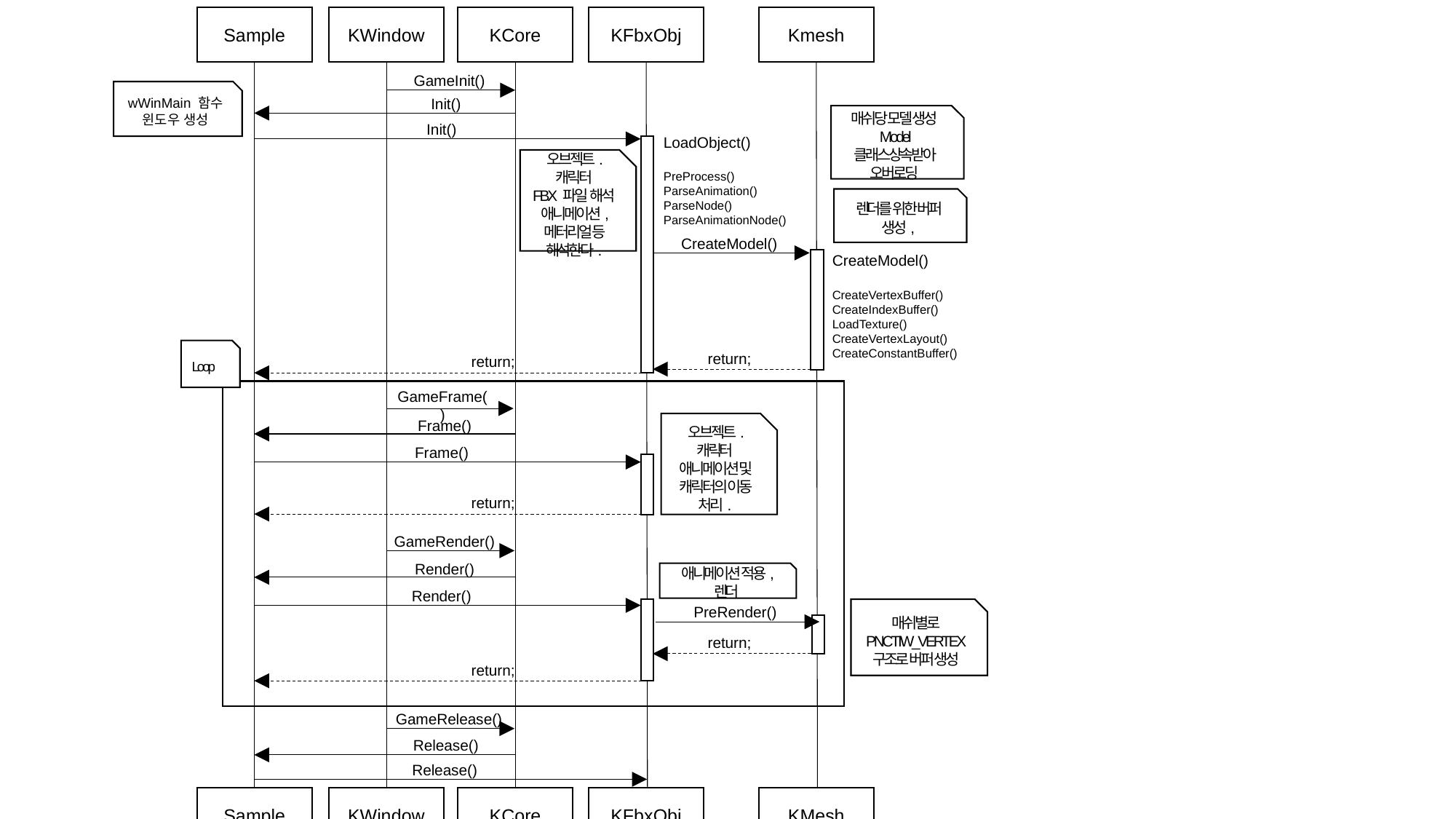

Build()
LoadObject()
Buildtree()
SetNeighborNode()
CreateIndexBuffer()
CreateConstantBuffer()
        CreateVertexBuffer()
        CreateIndexBuffer()
        LoadShader()
        CreateVertexLayout()
Sample
KWindow
KCore
KFbxObj
Kmesh
GameInit()
wWinMain 함수
윈도우 생성
Init()
매쉬당 모델 생성
Model 클래스상속받아 오버로딩
Init()
LoadObject()

PreProcess()
ParseAnimation()
ParseNode()
ParseAnimationNode()

오브젝트. 캐릭터
FBX 파일  해석
애니메이션, 메터리얼 등 해석한다.
렌더를 위한 버퍼 생성,
CreateModel()
CreateModel()

CreateVertexBuffer()
CreateIndexBuffer()
LoadTexture()
CreateVertexLayout()
CreateConstantBuffer()

Loop
return;
return;

GameFrame()
Frame()
오브젝트. 캐릭터
애니메이션 및 캐릭터의 이동 처리.
Frame()

return;
GameRender()
Render()
애니메이션 적용, 렌더
Render()
PreRender()

매쉬별로  PNCTIW_VERTEX  구조로 버퍼 생성

return;
return;
GameRelease()
Release()
Release()
Sample
KWindow
KCore
KFbxObj
KMesh
Release()